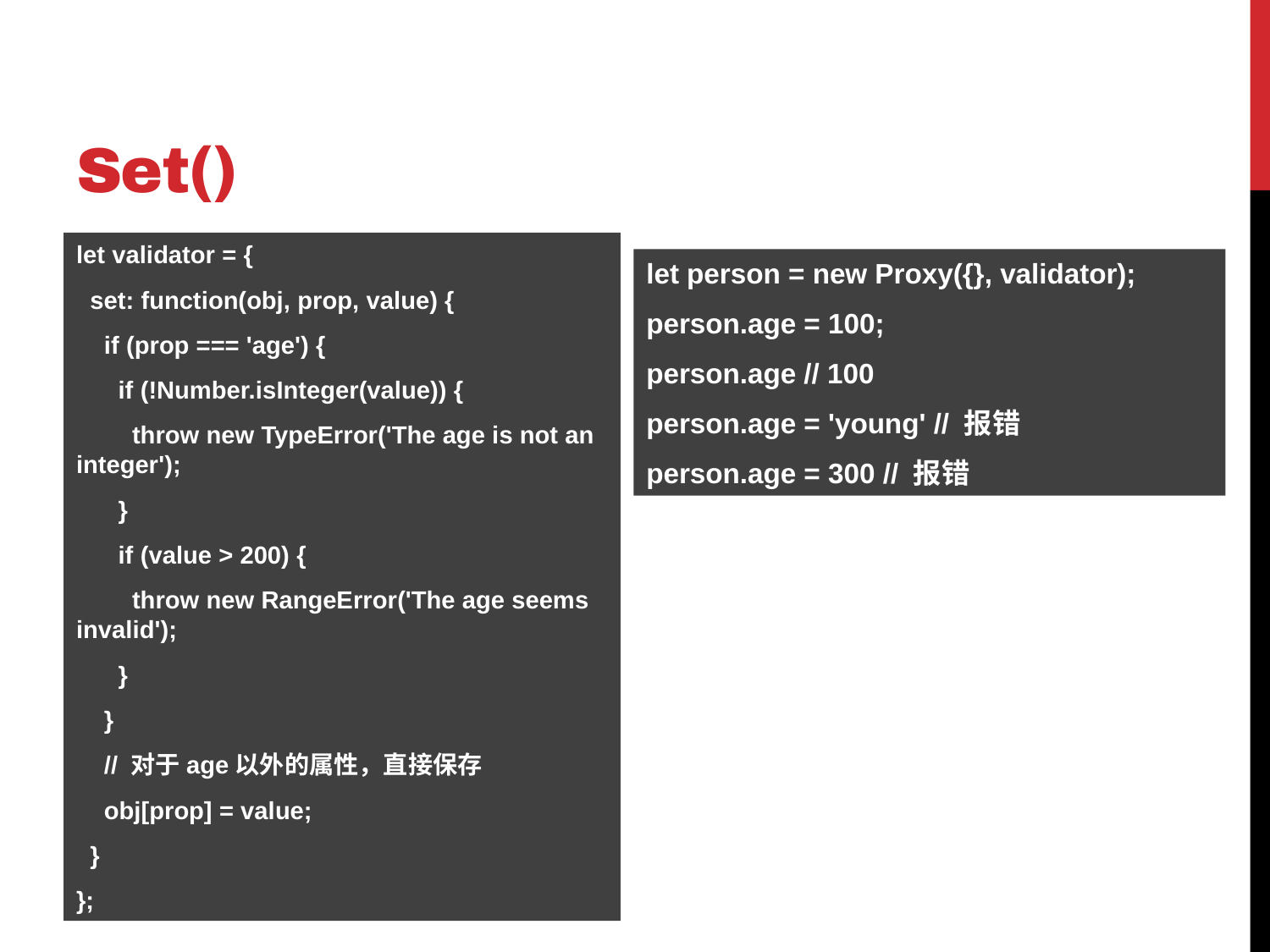

# Set()
let validator = {
  set: function(obj, prop, value) {
    if (prop === 'age') {
      if (!Number.isInteger(value)) {
        throw new TypeError('The age is not an integer');
      }
      if (value > 200) {
        throw new RangeError('The age seems invalid');
      }
    }
    // 对于age以外的属性，直接保存
    obj[prop] = value;
  }
};
let person = new Proxy({}, validator);
person.age = 100;
person.age // 100
person.age = 'young' // 报错
person.age = 300 // 报错